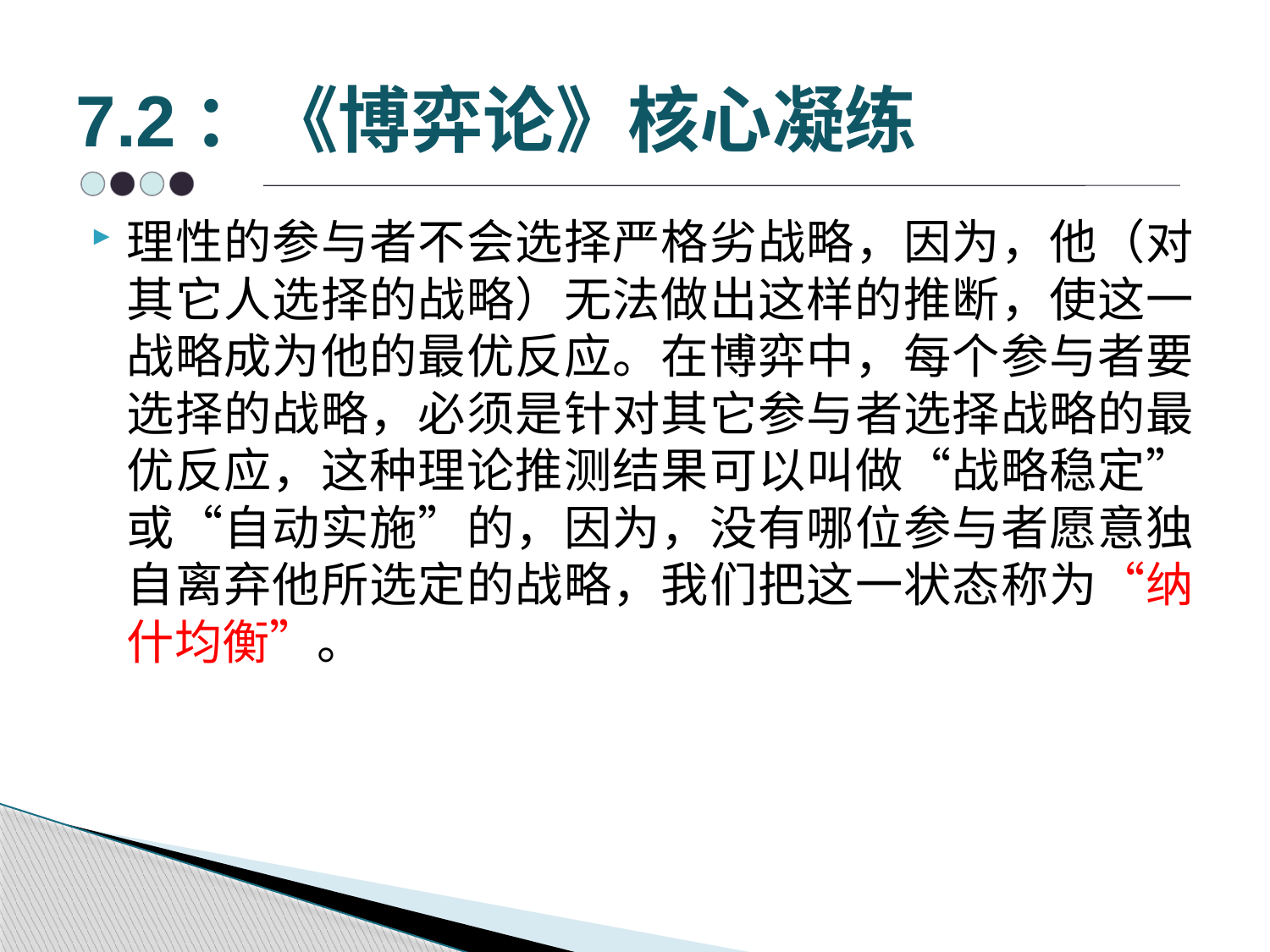

# 7.2：《博弈论》核心凝练

理性的参与者不会选择严格劣战略，因为，他（对其它人选择的战略）无法做出这样的推断，使这一战略成为他的最优反应。在博弈中，每个参与者要选择的战略，必须是针对其它参与者选择战略的最优反应，这种理论推测结果可以叫做“战略稳定”或“自动实施”的，因为，没有哪位参与者愿意独自离弃他所选定的战略，我们把这一状态称为“纳什均衡”。